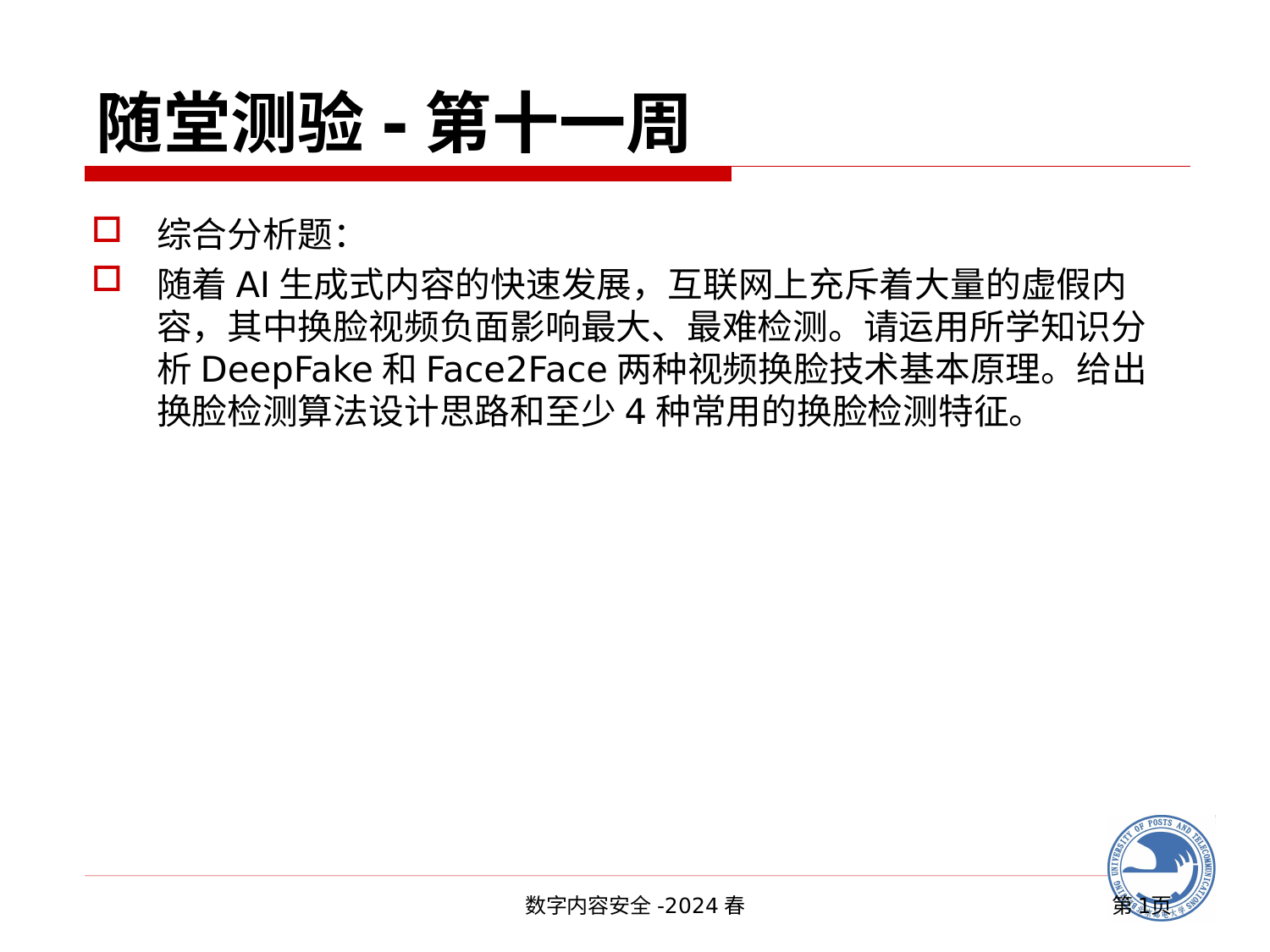

随堂测验-第十一周
综合分析题：
随着AI生成式内容的快速发展，互联网上充斥着大量的虚假内容，其中换脸视频负面影响最大、最难检测。请运用所学知识分析DeepFake和Face2Face两种视频换脸技术基本原理。给出换脸检测算法设计思路和至少4种常用的换脸检测特征。
数字内容安全-2024春
第1页